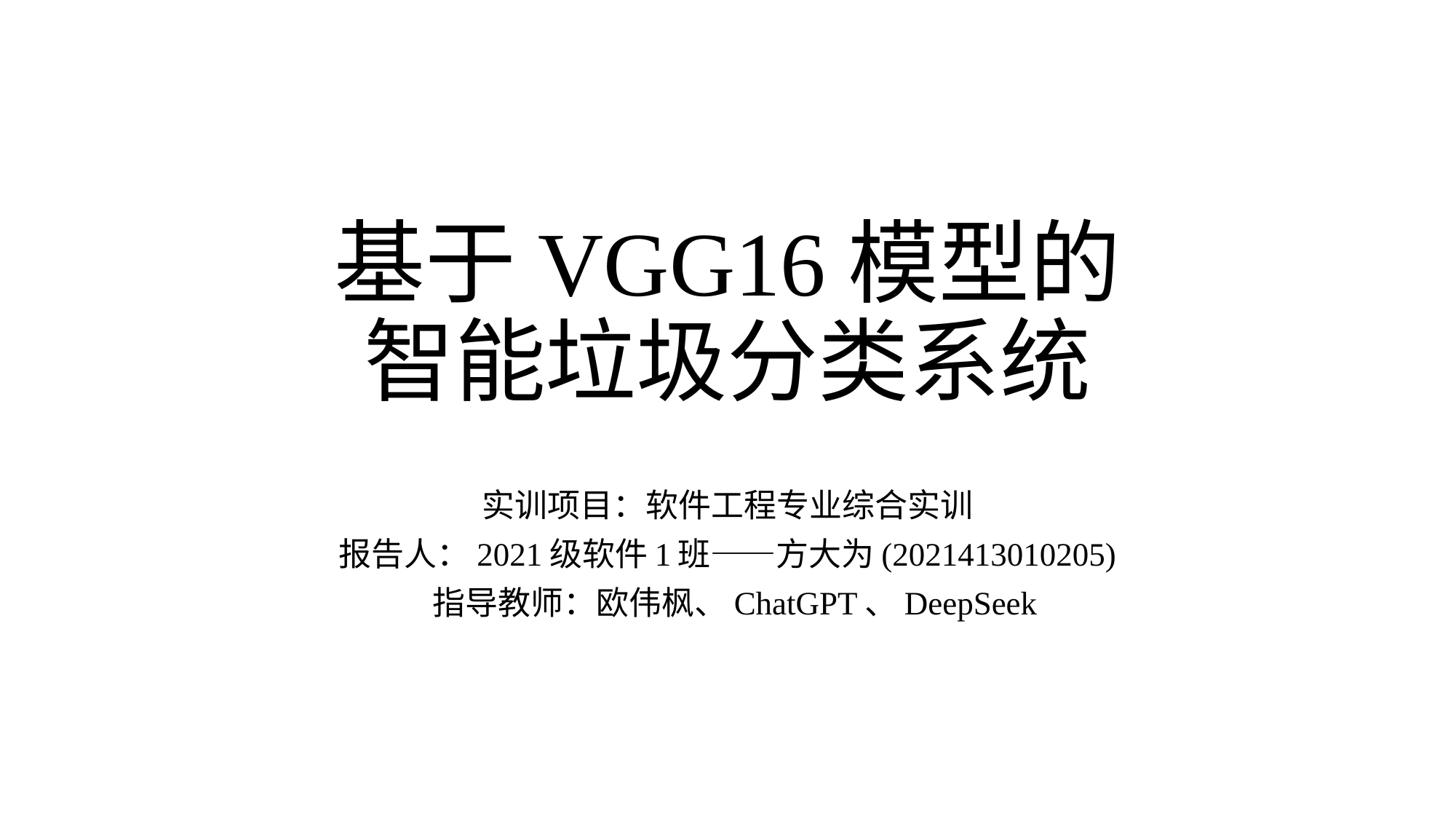

# 基于VGG16模型的 智能垃圾分类系统

实训项目：软件工程专业综合实训
报告人：2021级软件1班——方大为(2021413010205)
 指导教师：欧伟枫、ChatGPT、DeepSeek